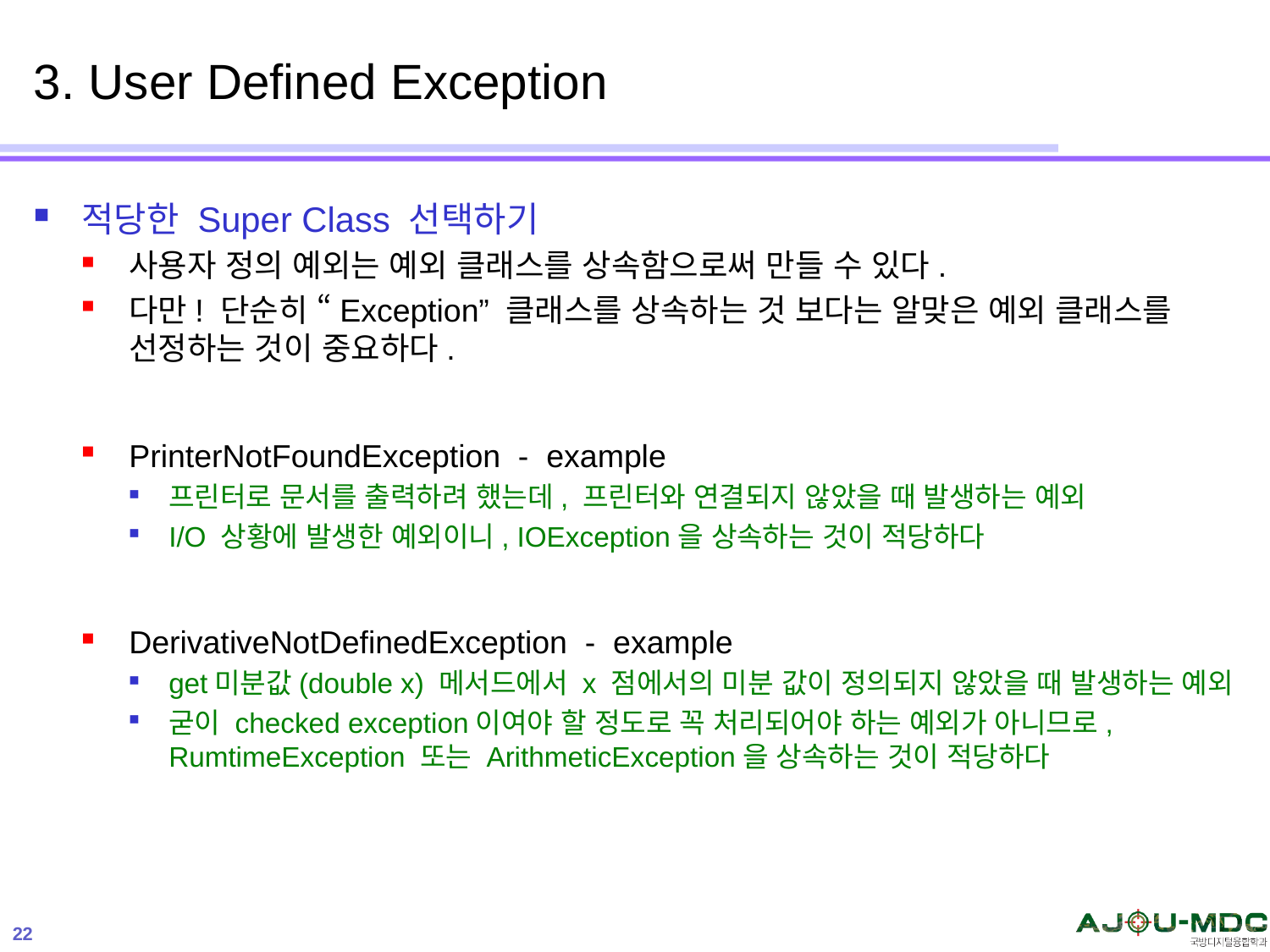

# 3. User Defined Exception
적당한 Super Class 선택하기
사용자 정의 예외는 예외 클래스를 상속함으로써 만들 수 있다.
다만! 단순히 “Exception” 클래스를 상속하는 것 보다는 알맞은 예외 클래스를 선정하는 것이 중요하다.

PrinterNotFoundException  -  example
프린터로 문서를 출력하려 했는데, 프린터와 연결되지 않았을 때 발생하는 예외
I/O 상황에 발생한 예외이니, IOException을 상속하는 것이 적당하다

DerivativeNotDefinedException  -  example
get미분값(double x) 메서드에서 x 점에서의 미분 값이 정의되지 않았을 때 발생하는 예외
굳이 checked exception이여야 할 정도로 꼭 처리되어야 하는 예외가 아니므로, RumtimeException 또는 ArithmeticException을 상속하는 것이 적당하다
22